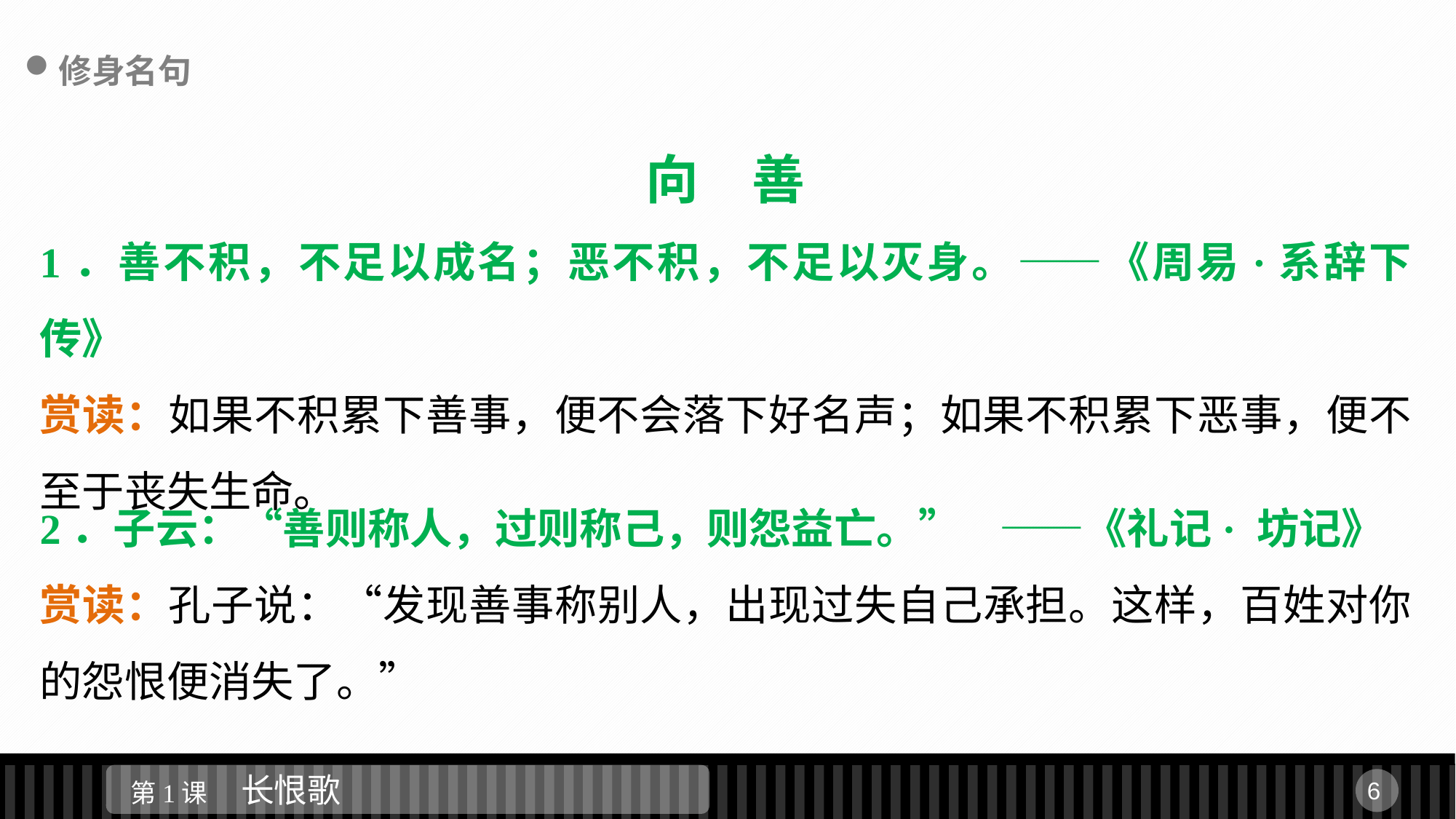

修身名句
向　善
1．善不积，不足以成名；恶不积，不足以灭身。——《周易·系辞下传》
赏读：如果不积累下善事，便不会落下好名声；如果不积累下恶事，便不至于丧失生命。
2．子云：“善则称人，过则称己，则怨益亡。”    ——《礼记· 坊记》
赏读：孔子说：“发现善事称别人，出现过失自己承担。这样，百姓对你的怨恨便消失了。”